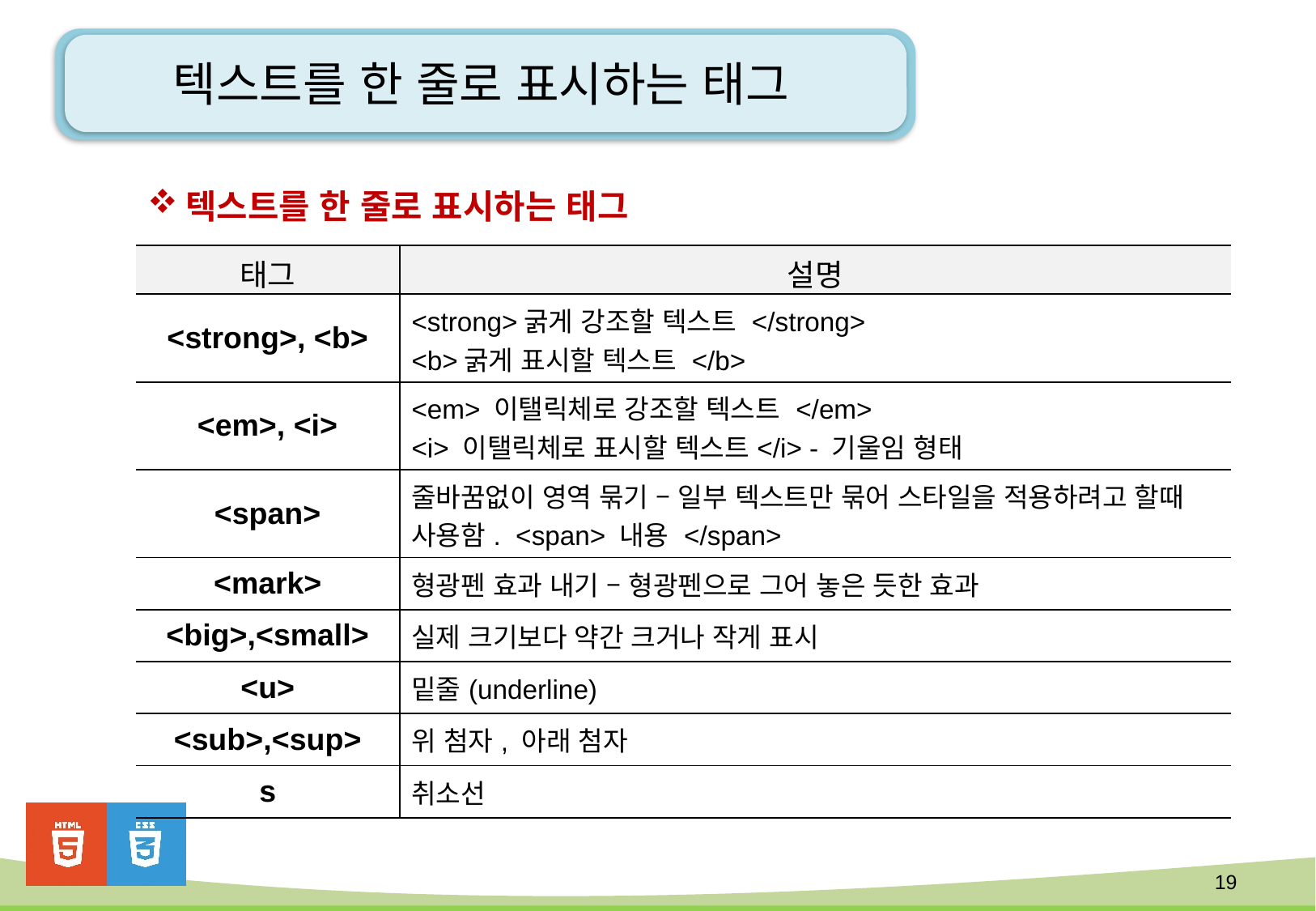

# 텍스트를 한 줄로 표시하는 태그
텍스트를 한 줄로 표시하는 태그
| 태그 | 설명 |
| --- | --- |
| <strong>, <b> | <strong>굵게 강조할 텍스트 </strong> <b>굵게 표시할 텍스트 </b> |
| <em>, <i> | <em> 이탤릭체로 강조할 텍스트 </em> <i> 이탤릭체로 표시할 텍스트</i> - 기울임 형태 |
| <span> | 줄바꿈없이 영역 묶기 – 일부 텍스트만 묶어 스타일을 적용하려고 할때 사용함. <span> 내용 </span> |
| <mark> | 형광펜 효과 내기 – 형광펜으로 그어 놓은 듯한 효과 |
| <big>,<small> | 실제 크기보다 약간 크거나 작게 표시 |
| <u> | 밑줄(underline) |
| <sub>,<sup> | 위 첨자, 아래 첨자 |
| s | 취소선 |
19